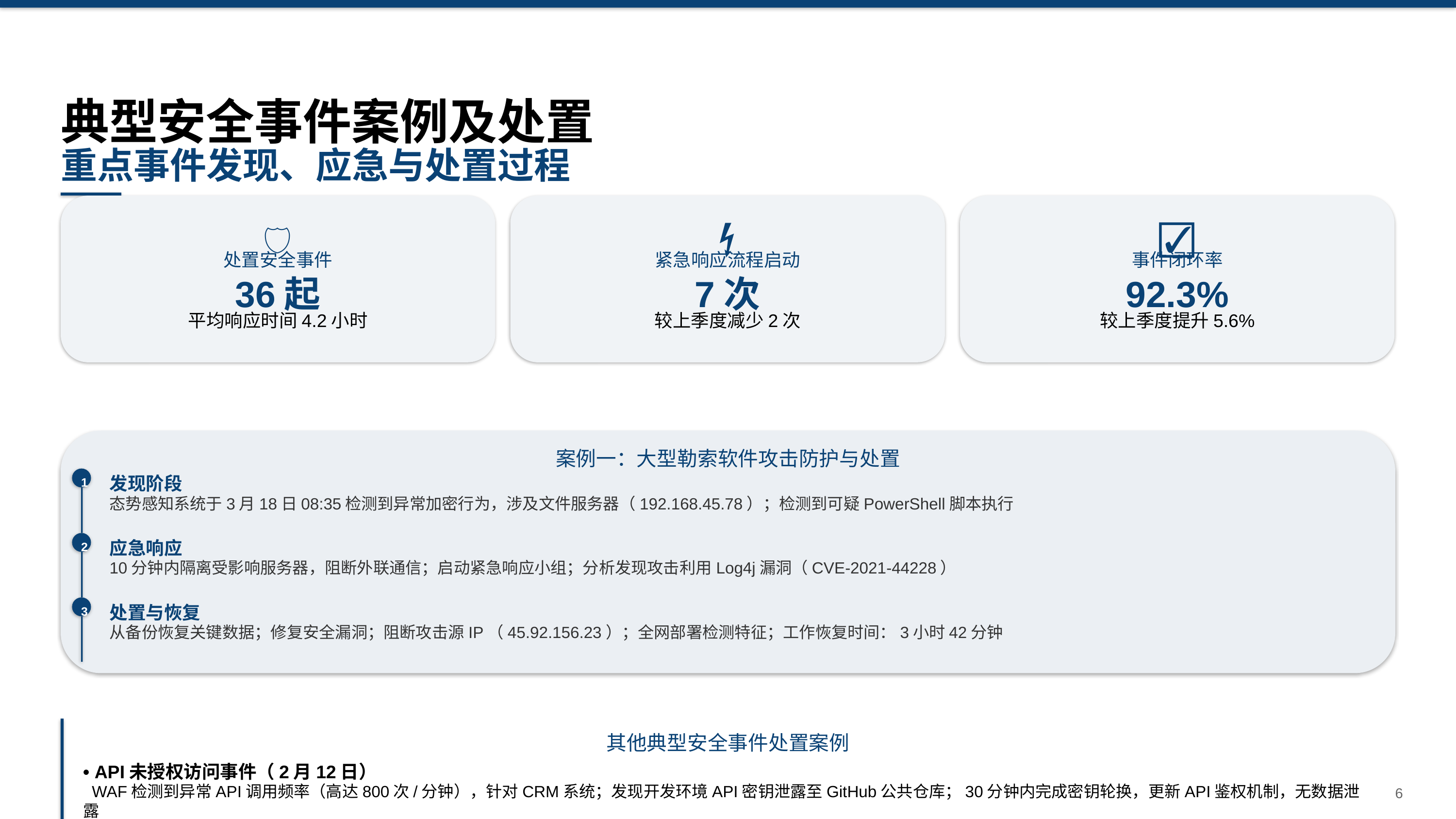

典型安全事件案例及处置
重点事件发现、应急与处置过程

🛡
⚡
☑
处置安全事件
紧急响应流程启动
事件闭环率
36起
7次
92.3%
平均响应时间4.2小时
较上季度减少2次
较上季度提升5.6%

案例一：大型勒索软件攻击防护与处置
1
发现阶段

态势感知系统于3月18日08:35检测到异常加密行为，涉及文件服务器（192.168.45.78）；检测到可疑PowerShell脚本执行
2
应急响应

10分钟内隔离受影响服务器，阻断外联通信；启动紧急响应小组；分析发现攻击利用Log4j漏洞（CVE-2021-44228）
3
处置与恢复

从备份恢复关键数据；修复安全漏洞；阻断攻击源IP（45.92.156.23）；全网部署检测特征；工作恢复时间：3小时42分钟

其他典型安全事件处置案例
• API未授权访问事件（2月12日）
  WAF检测到异常API调用频率（高达800次/分钟），针对CRM系统；发现开发环境API密钥泄露至GitHub公共仓库；30分钟内完成密钥轮换，更新API鉴权机制，无数据泄露
6
• 网站SQL注入攻击（1月25日）
  检测到针对订单系统的SQL注入尝试，共计367次；攻击者（IP: 103.79.34.15）利用表单字段进行注入；已部署WAF规则拦截，同时修复代码漏洞并进行全面代码审计，避免同类问题